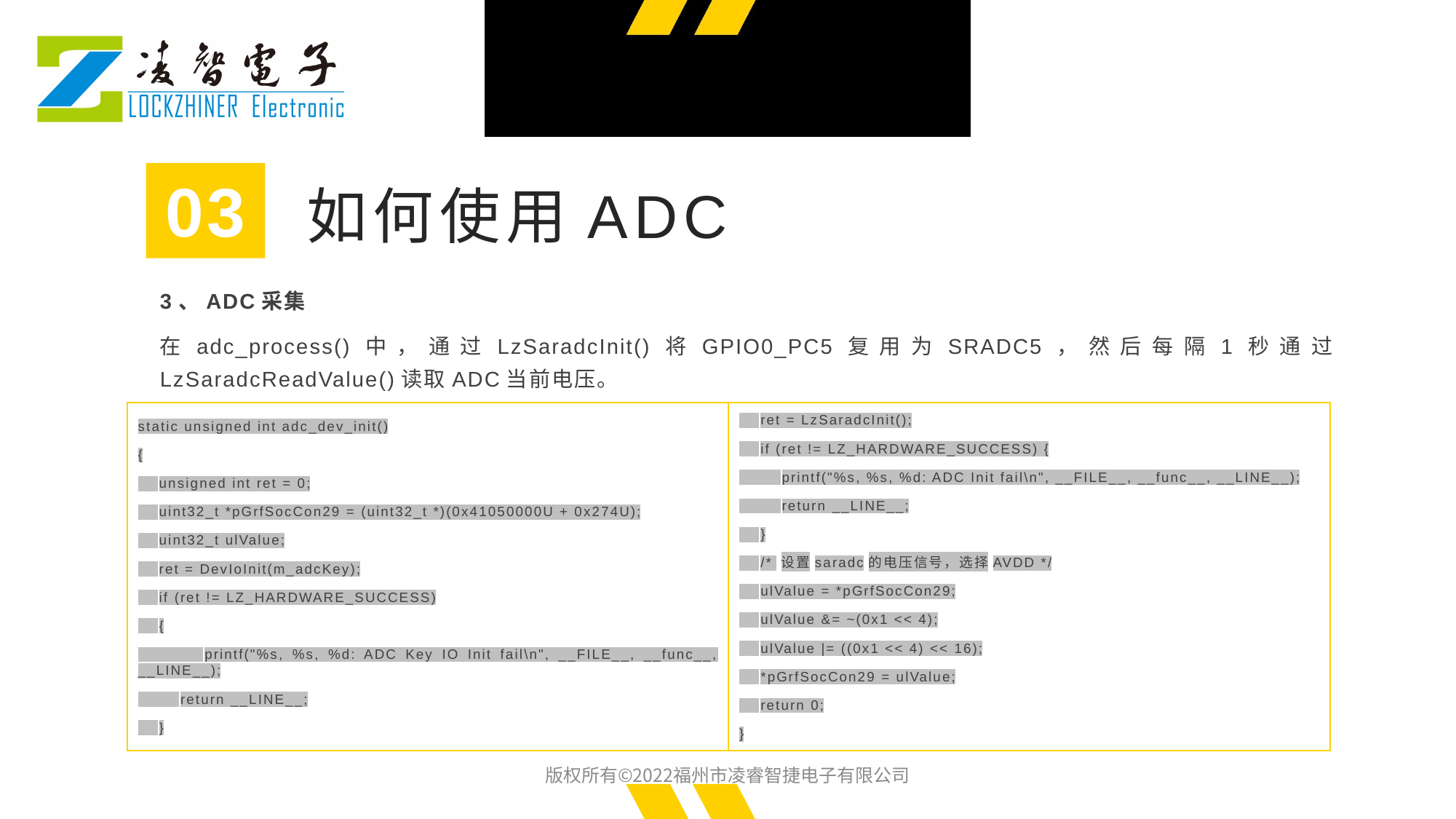

03
如何使用ADC
3、ADC采集
在adc_process()中，通过LzSaradcInit()将GPIO0_PC5复用为SRADC5，然后每隔1秒通过LzSaradcReadValue()读取ADC当前电压。
static unsigned int adc_dev_init()
{
    unsigned int ret = 0;
    uint32_t *pGrfSocCon29 = (uint32_t *)(0x41050000U + 0x274U);
    uint32_t ulValue;
    ret = DevIoInit(m_adcKey);
    if (ret != LZ_HARDWARE_SUCCESS)
    {
        printf("%s, %s, %d: ADC Key IO Init fail\n", __FILE__, __func__, __LINE__);
        return __LINE__;
    }
    ret = LzSaradcInit();
    if (ret != LZ_HARDWARE_SUCCESS) {
        printf("%s, %s, %d: ADC Init fail\n", __FILE__, __func__, __LINE__);
        return __LINE__;
    }
    /* 设置saradc的电压信号，选择AVDD */
    ulValue = *pGrfSocCon29;
    ulValue &= ~(0x1 << 4);
    ulValue |= ((0x1 << 4) << 16);
    *pGrfSocCon29 = ulValue;
    return 0;
}
版权所有©2022福州市凌睿智捷电子有限公司
10